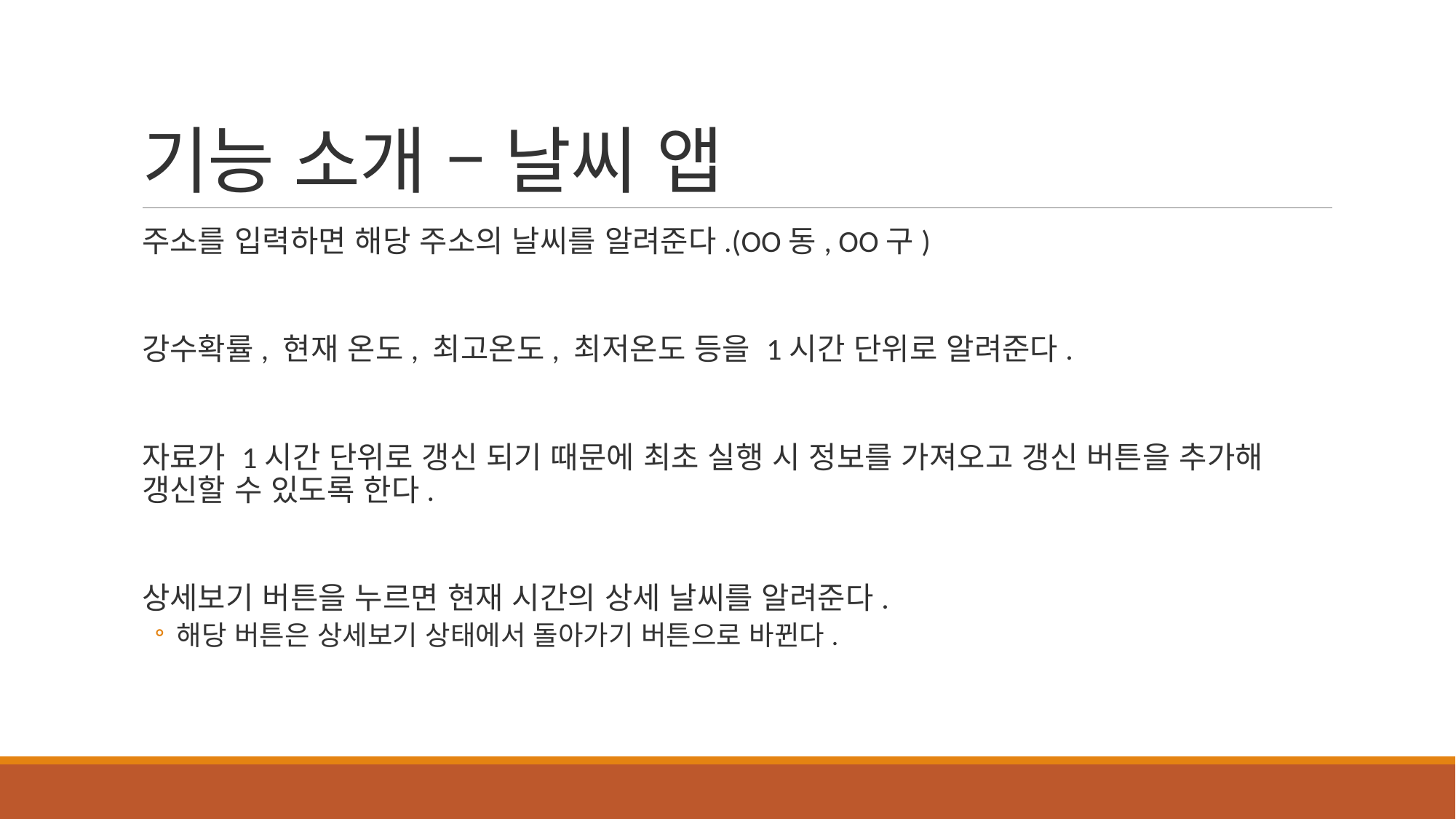

# 기능 소개 – 날씨 앱
주소를 입력하면 해당 주소의 날씨를 알려준다.(OO동, OO구)

강수확률, 현재 온도, 최고온도, 최저온도 등을 1시간 단위로 알려준다.

자료가 1시간 단위로 갱신 되기 때문에 최초 실행 시 정보를 가져오고 갱신 버튼을 추가해 갱신할 수 있도록 한다.

상세보기 버튼을 누르면 현재 시간의 상세 날씨를 알려준다.
해당 버튼은 상세보기 상태에서 돌아가기 버튼으로 바뀐다.